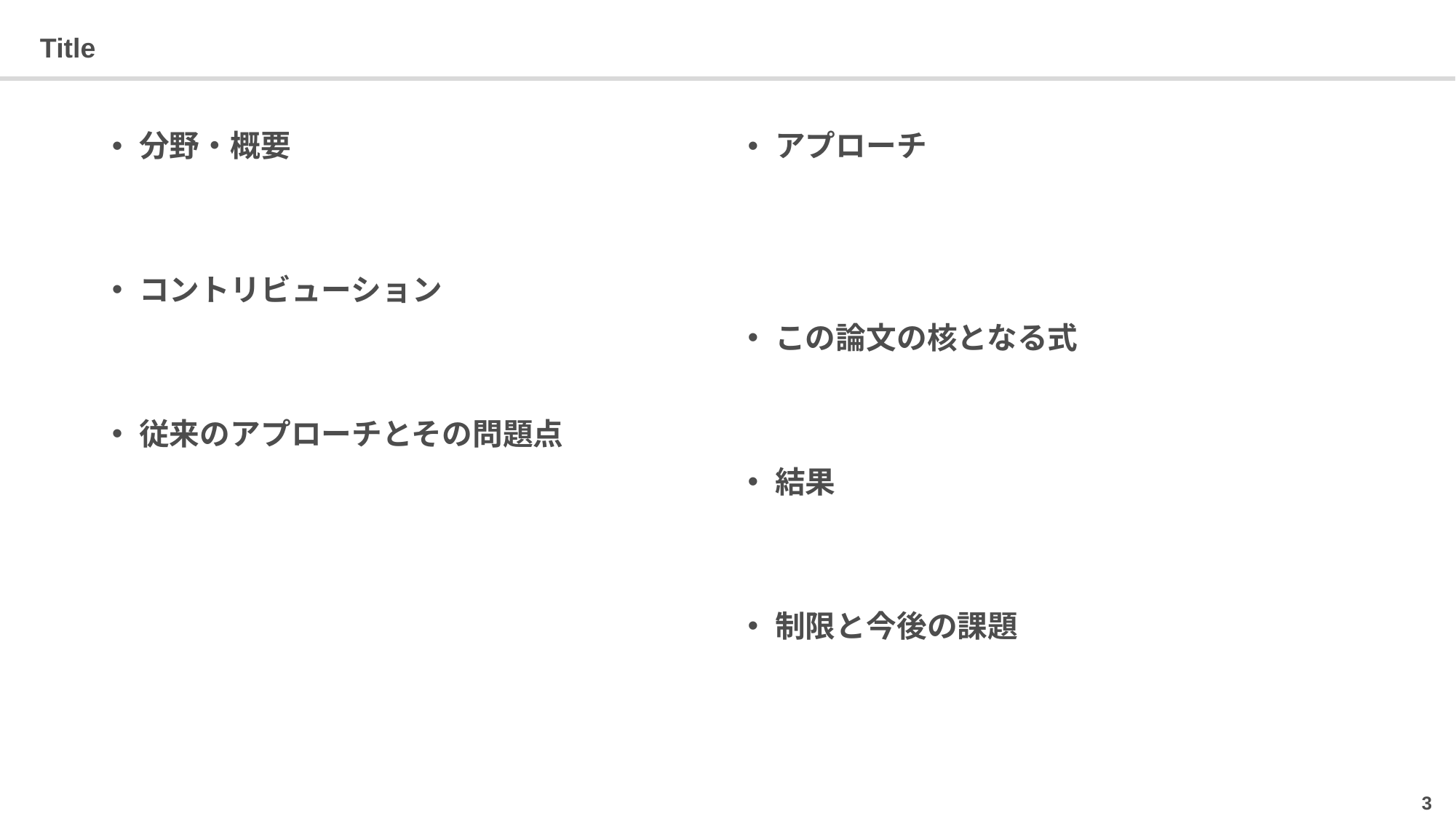

# Title
分野・概要

コントリビューション

従来のアプローチとその問題点

アプローチ

この論文の核となる式

結果

制限と今後の課題

3